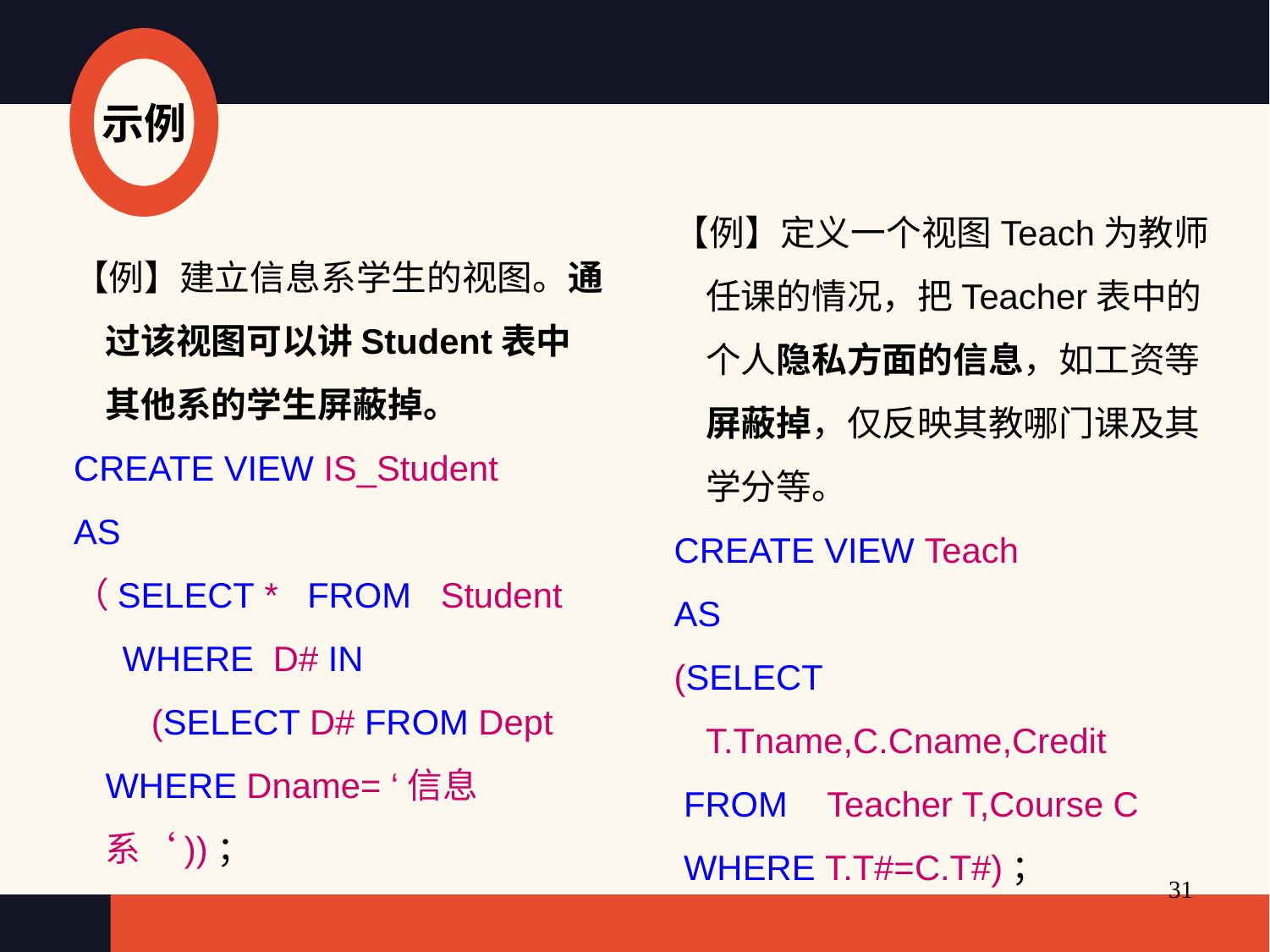

示例
【例】定义一个视图Teach为教师任课的情况，把Teacher表中的个人隐私方面的信息，如工资等屏蔽掉，仅反映其教哪门课及其学分等。
CREATE VIEW Teach
AS
(SELECT T.Tname,C.Cname,Credit
 FROM    Teacher T,Course C
 WHERE T.T#=C.T#)；

【例】建立信息系学生的视图。通过该视图可以讲Student表中其他系的学生屏蔽掉。
CREATE VIEW IS_Student
AS
（SELECT *   FROM   Student
     WHERE  D# IN
        (SELECT D# FROM Dept WHERE Dname= ‘信息系‘))；
31